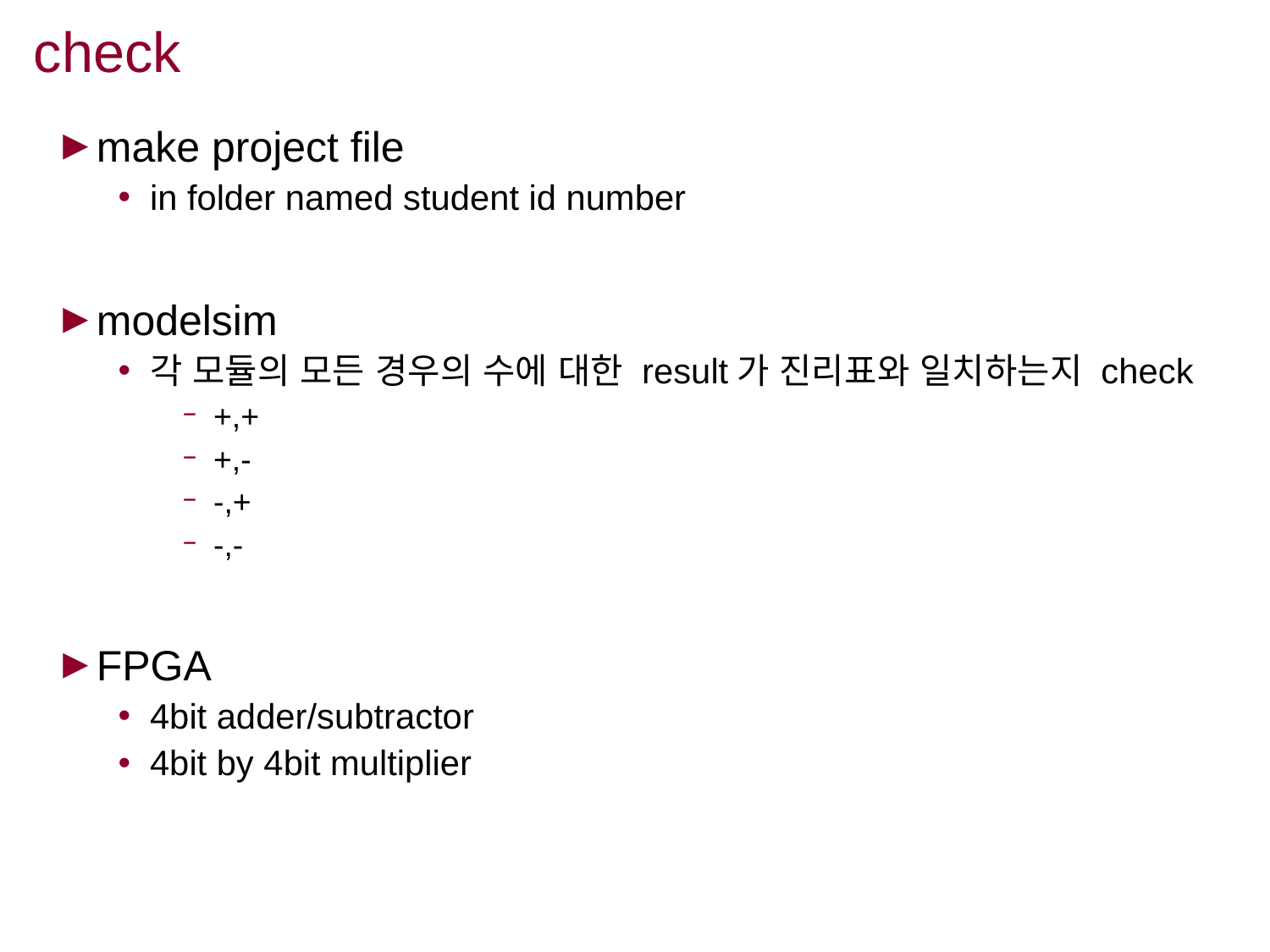

# check
make project file
in folder named student id number

modelsim
각 모듈의 모든 경우의 수에 대한 result가 진리표와 일치하는지 check
+,+
+,-
-,+
-,-

FPGA
4bit adder/subtractor
4bit by 4bit multiplier